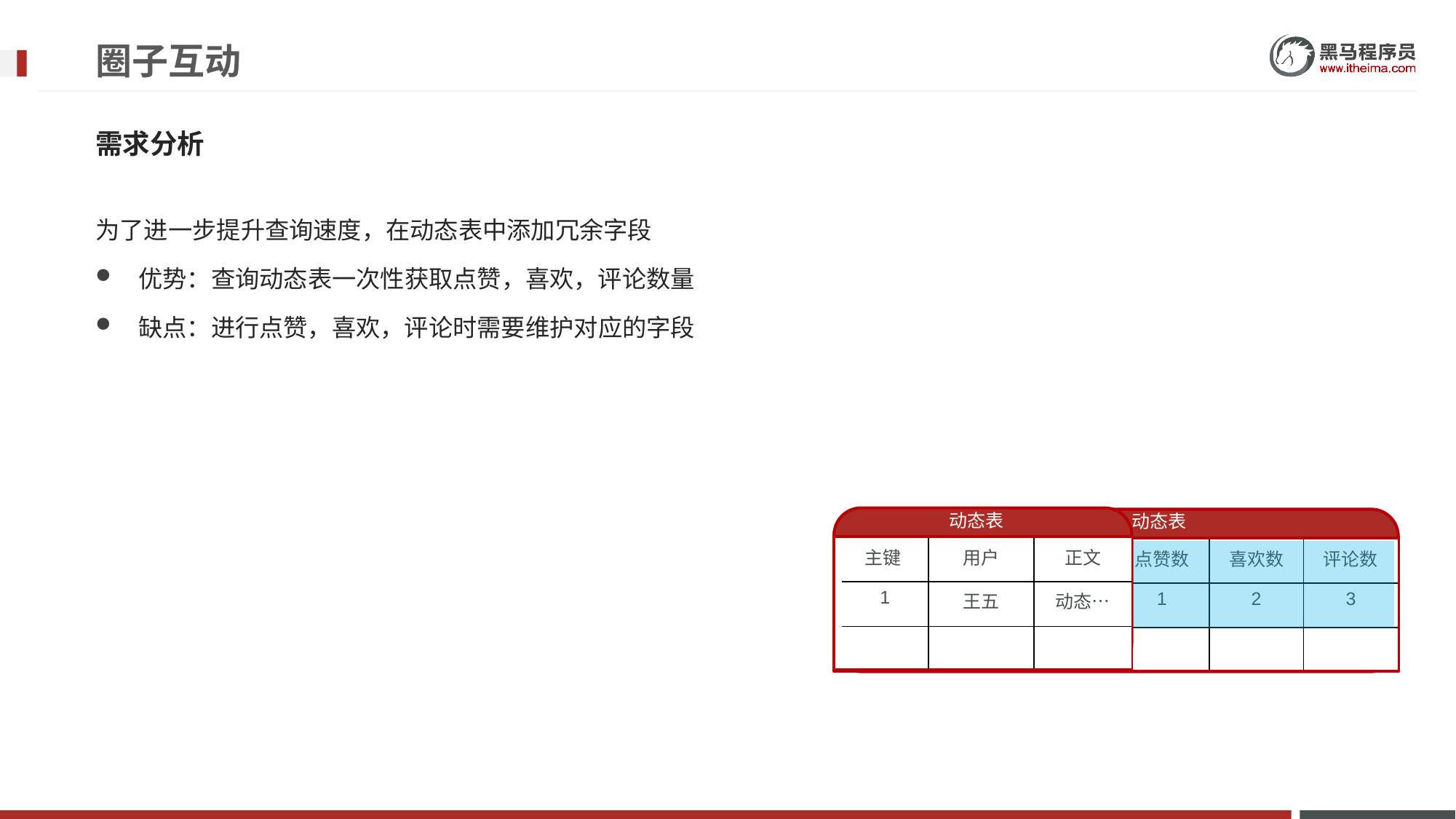

# 圈子互动
需求分析
为了进一步提升查询速度，在动态表中添加冗余字段
优势：查询动态表一次性获取点赞，喜欢，评论数量
缺点：进行点赞，喜欢，评论时需要维护对应的字段
动态表

动态表

| 主键 | 用户 | 正文 |
| --- | --- | --- |
| 1 | 王五 | 动态… |
|  |  |  |
| 主键 | 用户 | 正文 | 点赞数 | 喜欢数 | 评论数 |
| --- | --- | --- | --- | --- | --- |
| 1 | 王五 | 动态…. | 1 | 2 | 3 |
|  |  |  |  |  |  |